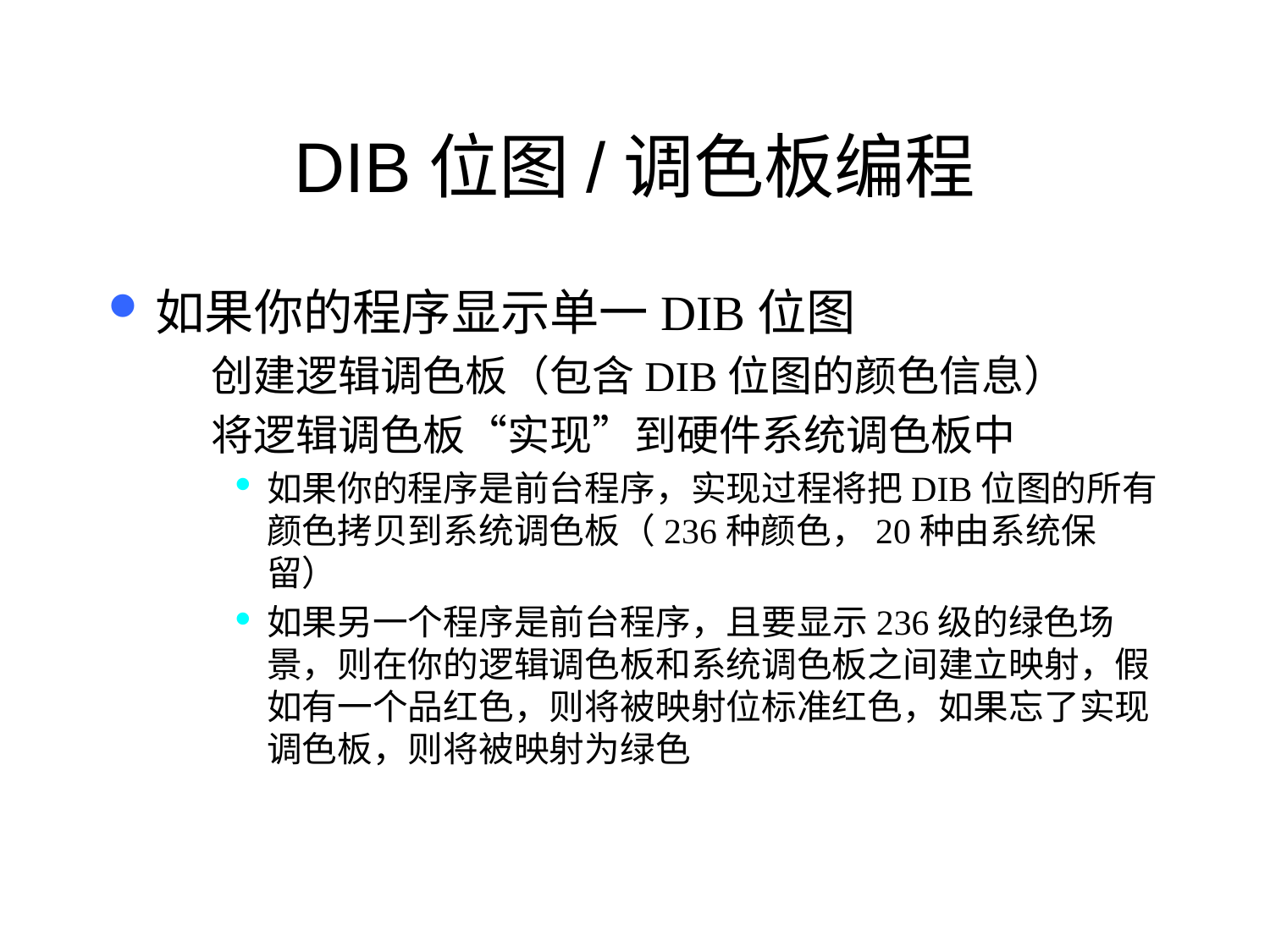

# DIB位图/调色板编程
如果你的程序显示单一DIB位图
创建逻辑调色板（包含DIB位图的颜色信息）
将逻辑调色板“实现”到硬件系统调色板中
如果你的程序是前台程序，实现过程将把DIB位图的所有颜色拷贝到系统调色板（236种颜色，20种由系统保留）
如果另一个程序是前台程序，且要显示236级的绿色场景，则在你的逻辑调色板和系统调色板之间建立映射，假如有一个品红色，则将被映射位标准红色，如果忘了实现调色板，则将被映射为绿色
84